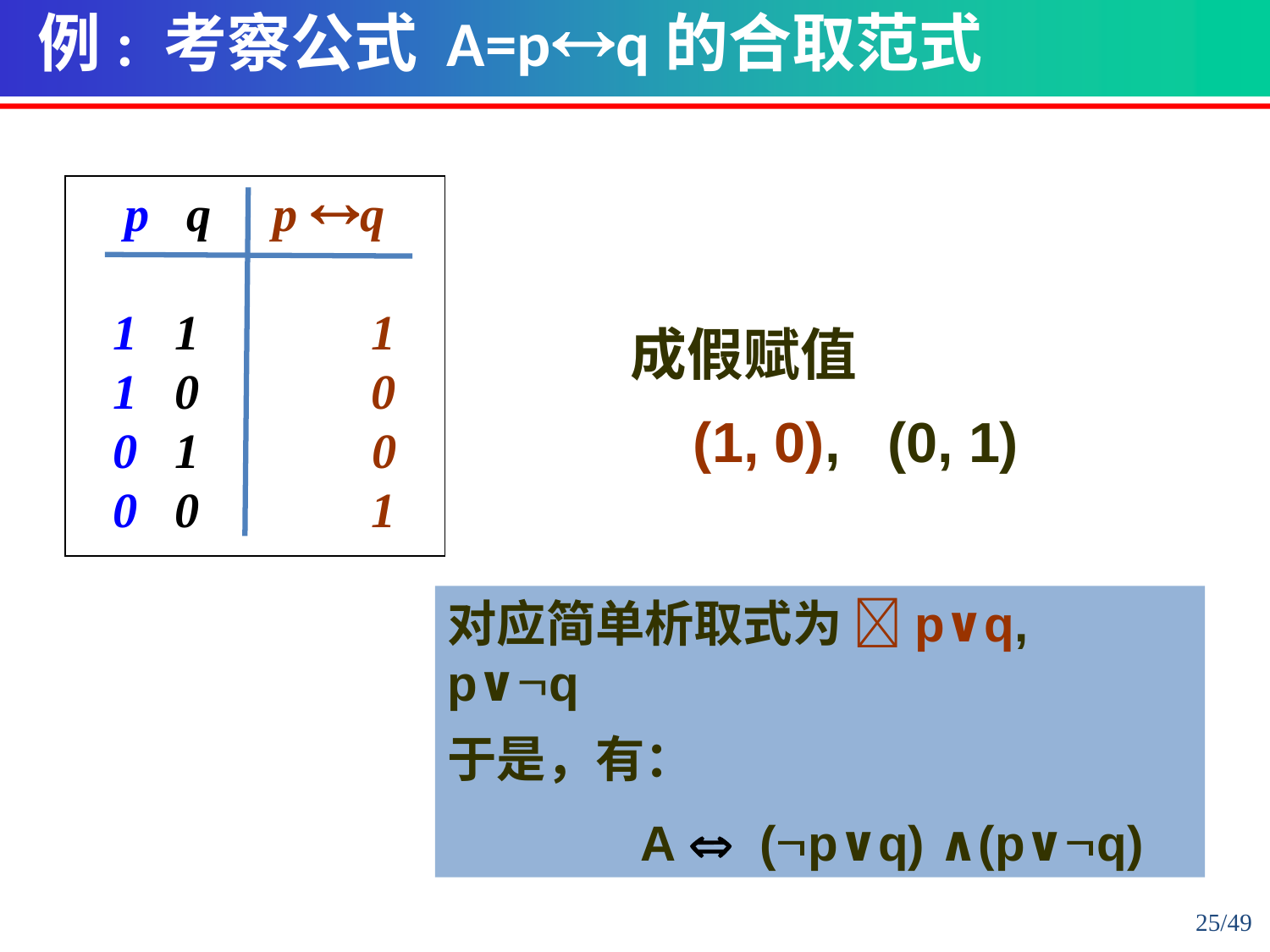

例: 考察公式 A=p↔q的合取范式
p   q     p ↔q

1   1              1
1   0              0
0   1              0
0   0              1

成假赋值
    (1, 0),   (0, 1)
对应简单析取式为 ¬p∨q,   p∨¬q
于是，有：
              A ⇔  (¬p∨q) ∧(p∨¬q)
25/49